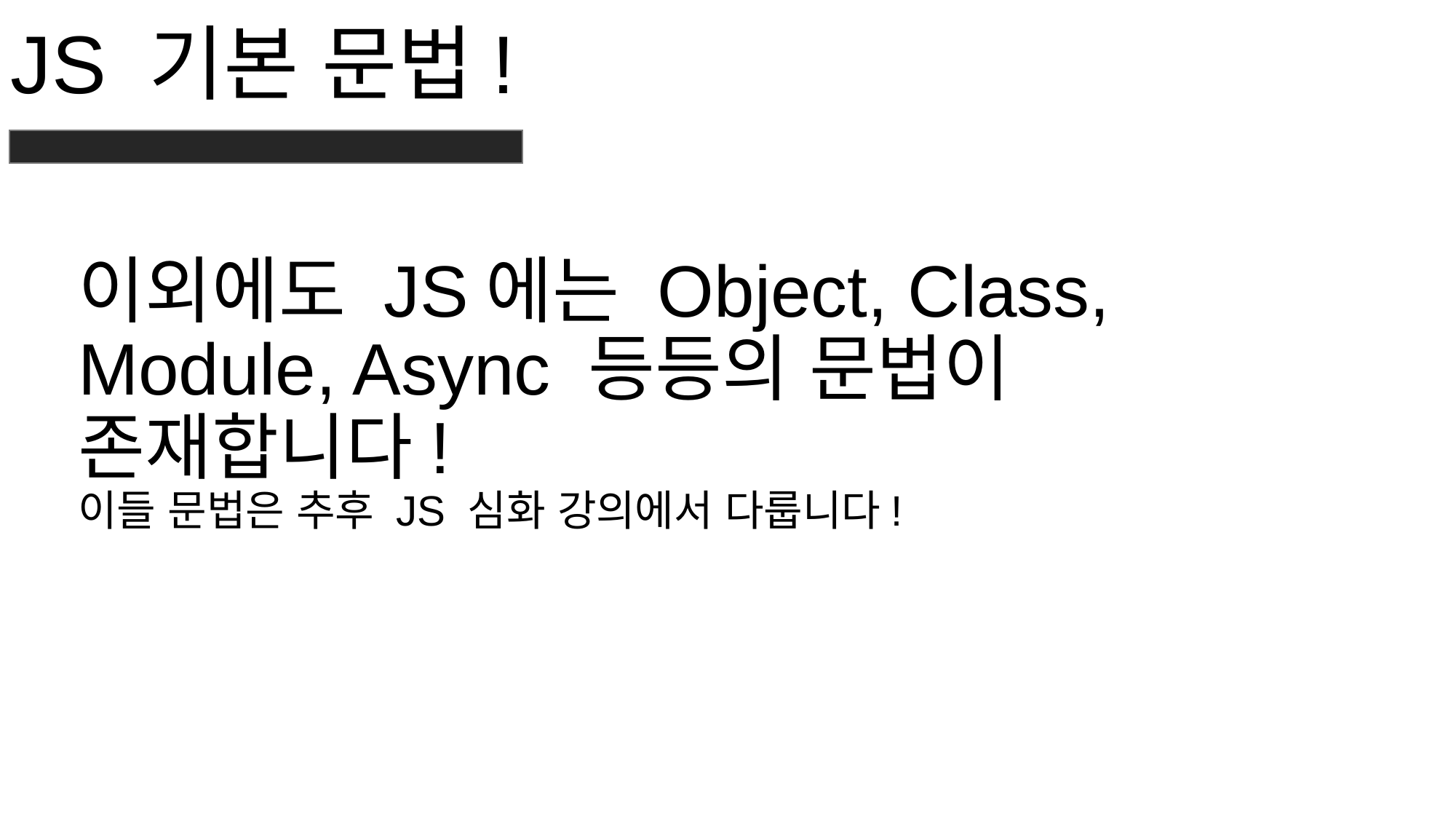

JS 기본 문법!

이외에도 JS에는 Object, Class, Module, Async 등등의 문법이 존재합니다!
이들 문법은 추후 JS 심화 강의에서 다룹니다!